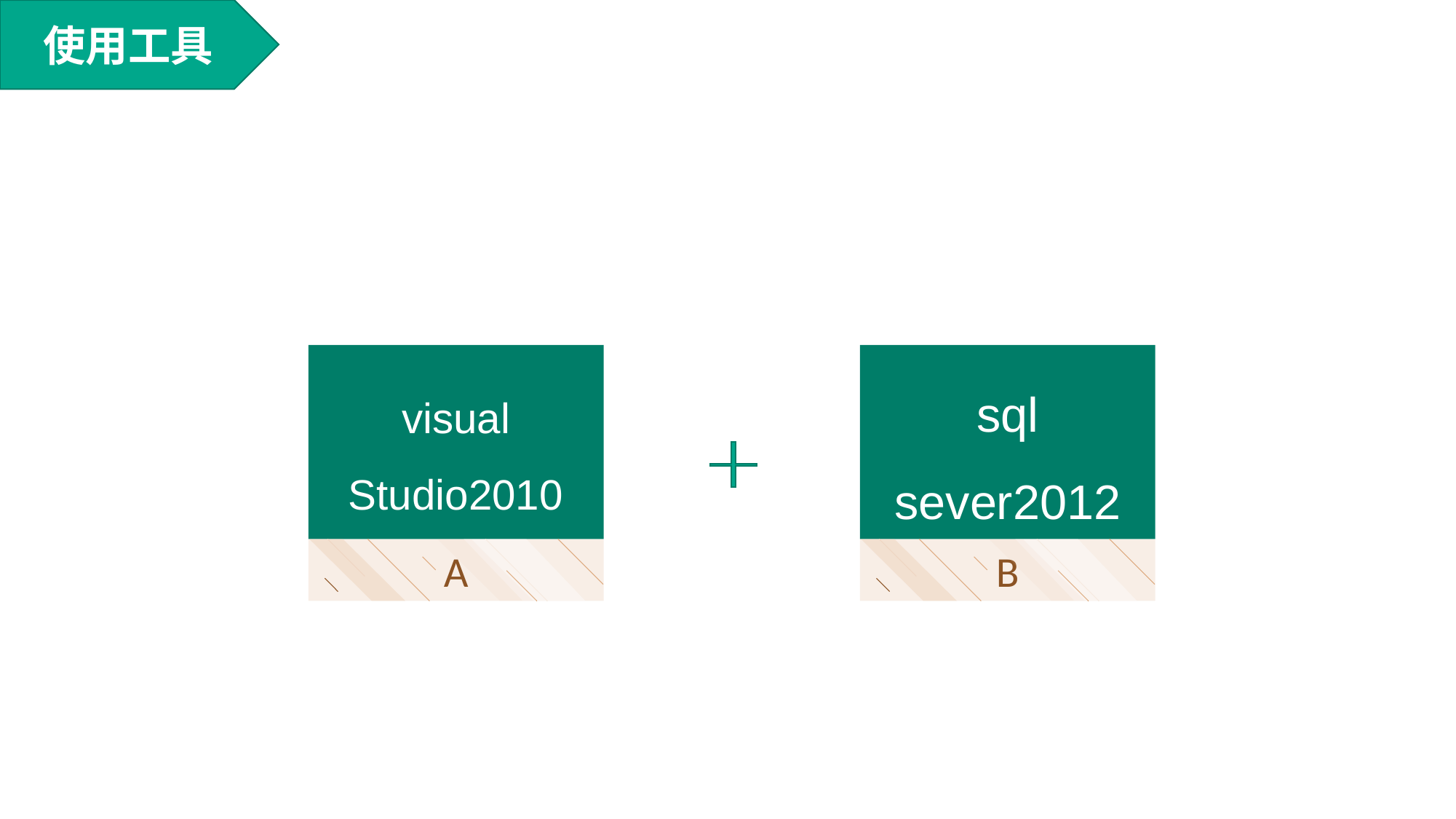

使用工具

visual Studio2010
A

sql sever2012
B